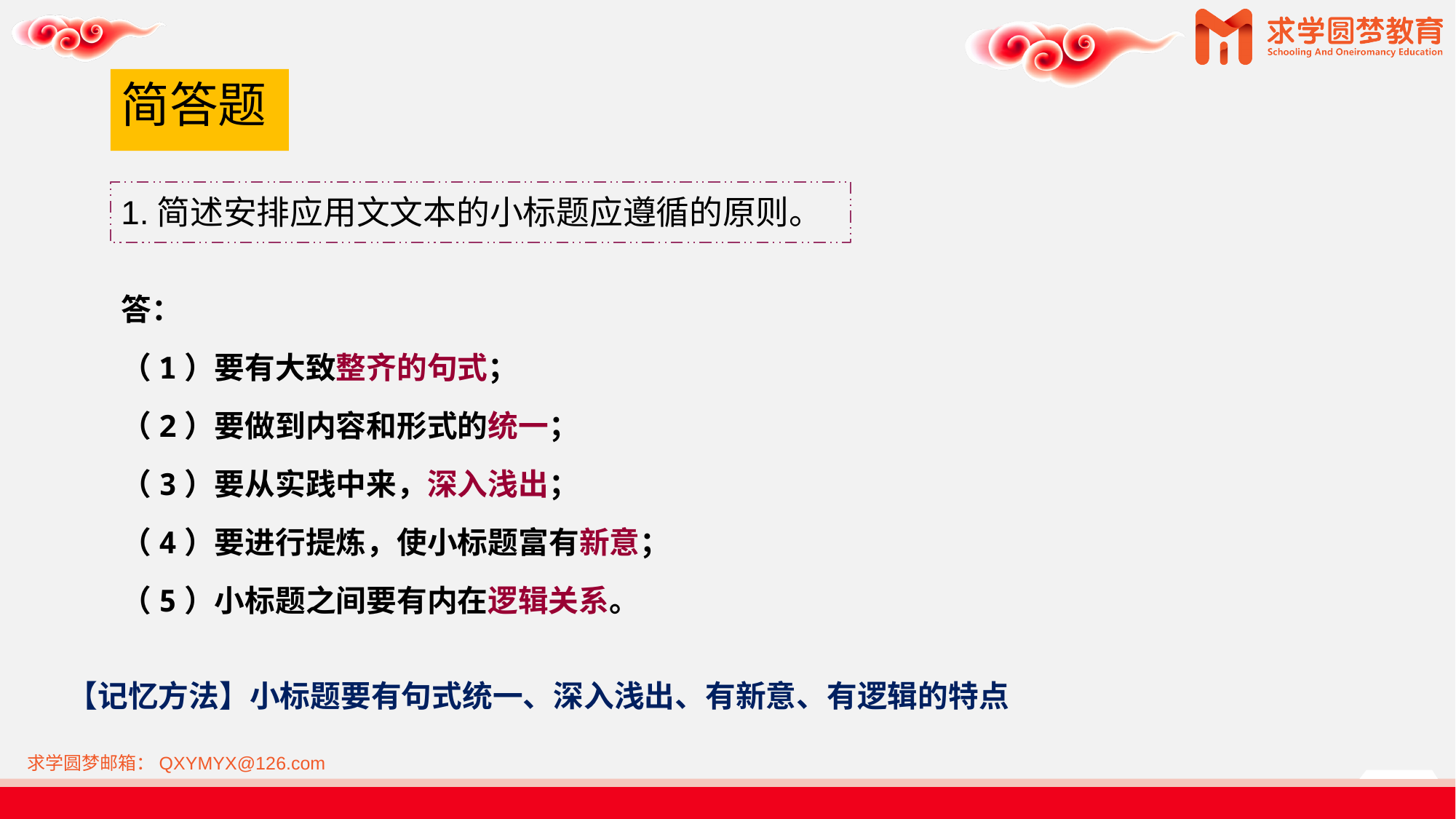

# 简答题
1.简述安排应用文文本的小标题应遵循的原则。
答：
（1）要有大致整齐的句式；
（2）要做到内容和形式的统一；
（3）要从实践中来，深入浅出；
（4）要进行提炼，使小标题富有新意；
（5）小标题之间要有内在逻辑关系。
【记忆方法】小标题要有句式统一、深入浅出、有新意、有逻辑的特点